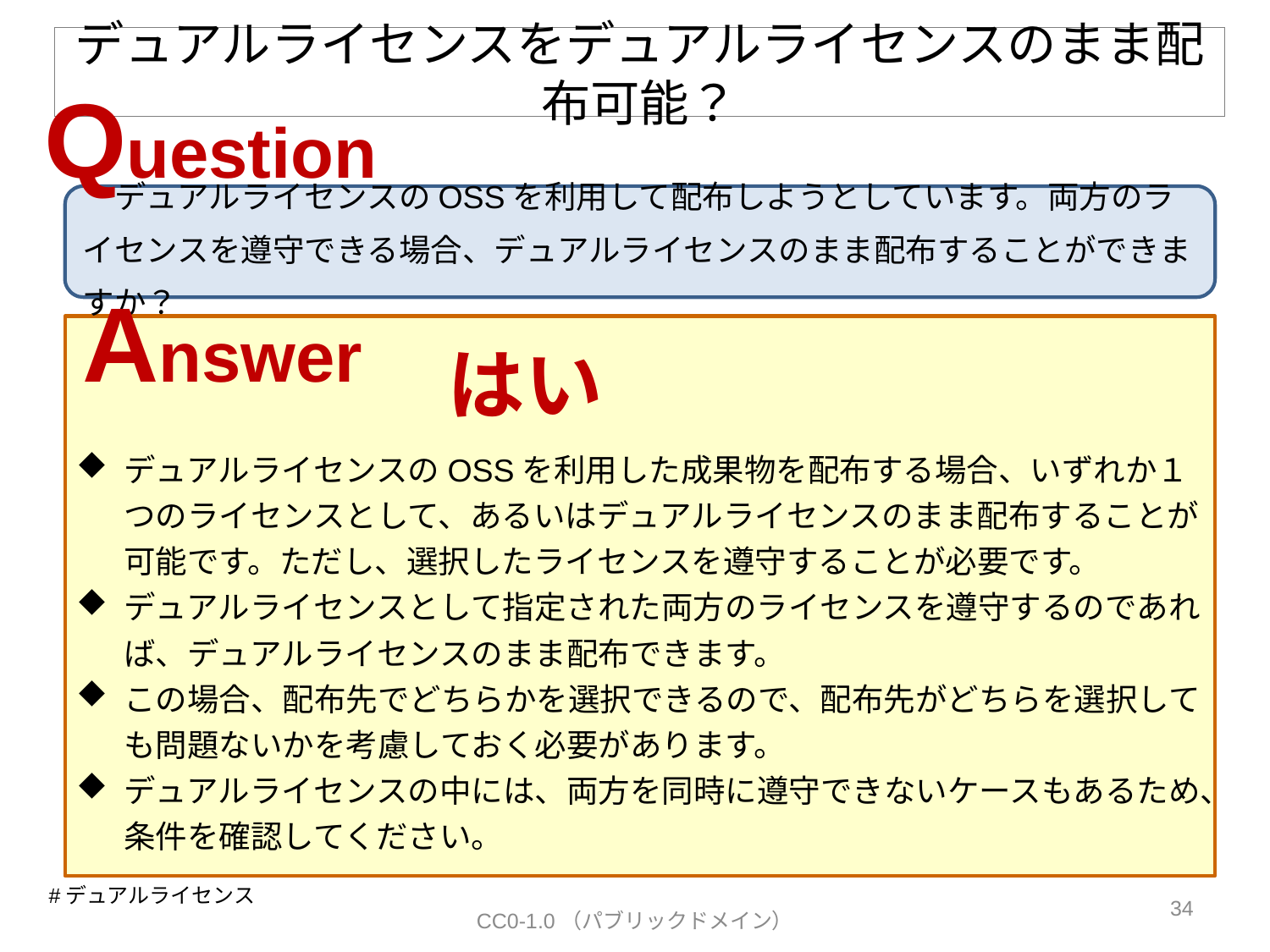

# デュアルライセンスをデュアルライセンスのまま配布可能？
Question
　デュアルライセンスのOSSを利用して配布しようとしています。両方のライセンスを遵守できる場合、デュアルライセンスのまま配布することができますか？
Answer

はい
デュアルライセンスのOSSを利用した成果物を配布する場合、いずれか１つのライセンスとして、あるいはデュアルライセンスのまま配布することが可能です。ただし、選択したライセンスを遵守することが必要です。
デュアルライセンスとして指定された両方のライセンスを遵守するのであれば、デュアルライセンスのまま配布できます。
この場合、配布先でどちらかを選択できるので、配布先がどちらを選択しても問題ないかを考慮しておく必要があります。
デュアルライセンスの中には、両方を同時に遵守できないケースもあるため、条件を確認してください。

#デュアルライセンス
34
CC0-1.0（パブリックドメイン）